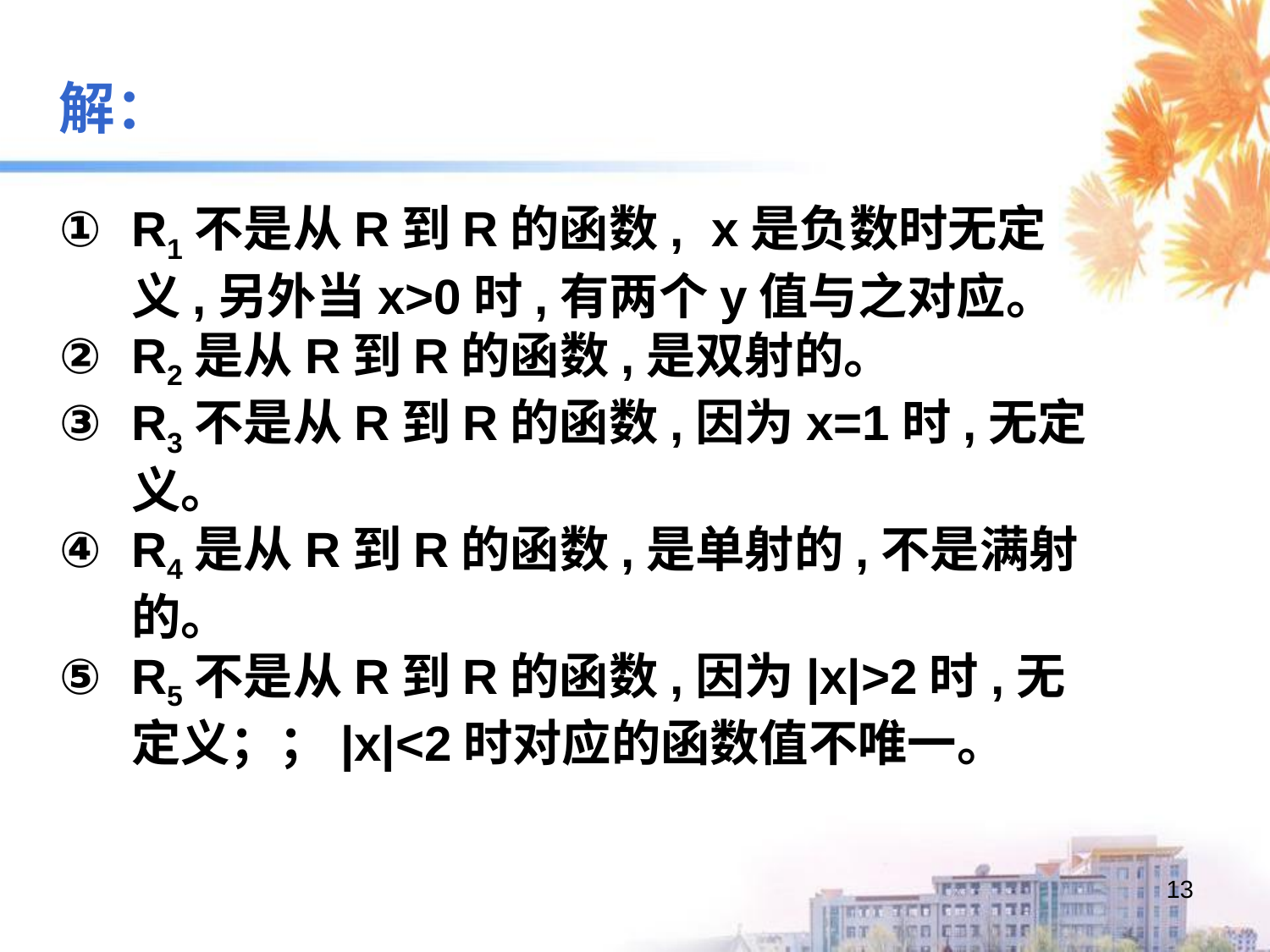

解：

R1不是从R到R的函数,  x是负数时无定义,另外当x>0时,有两个y值与之对应。
R2是从R到R的函数,是双射的。
R3不是从R到R的函数,因为x=1时,无定义。
R4是从R到R的函数,是单射的,不是满射的。
R5不是从R到R的函数,因为|x|>2时,无定义；；|x|<2时对应的函数值不唯一。

13